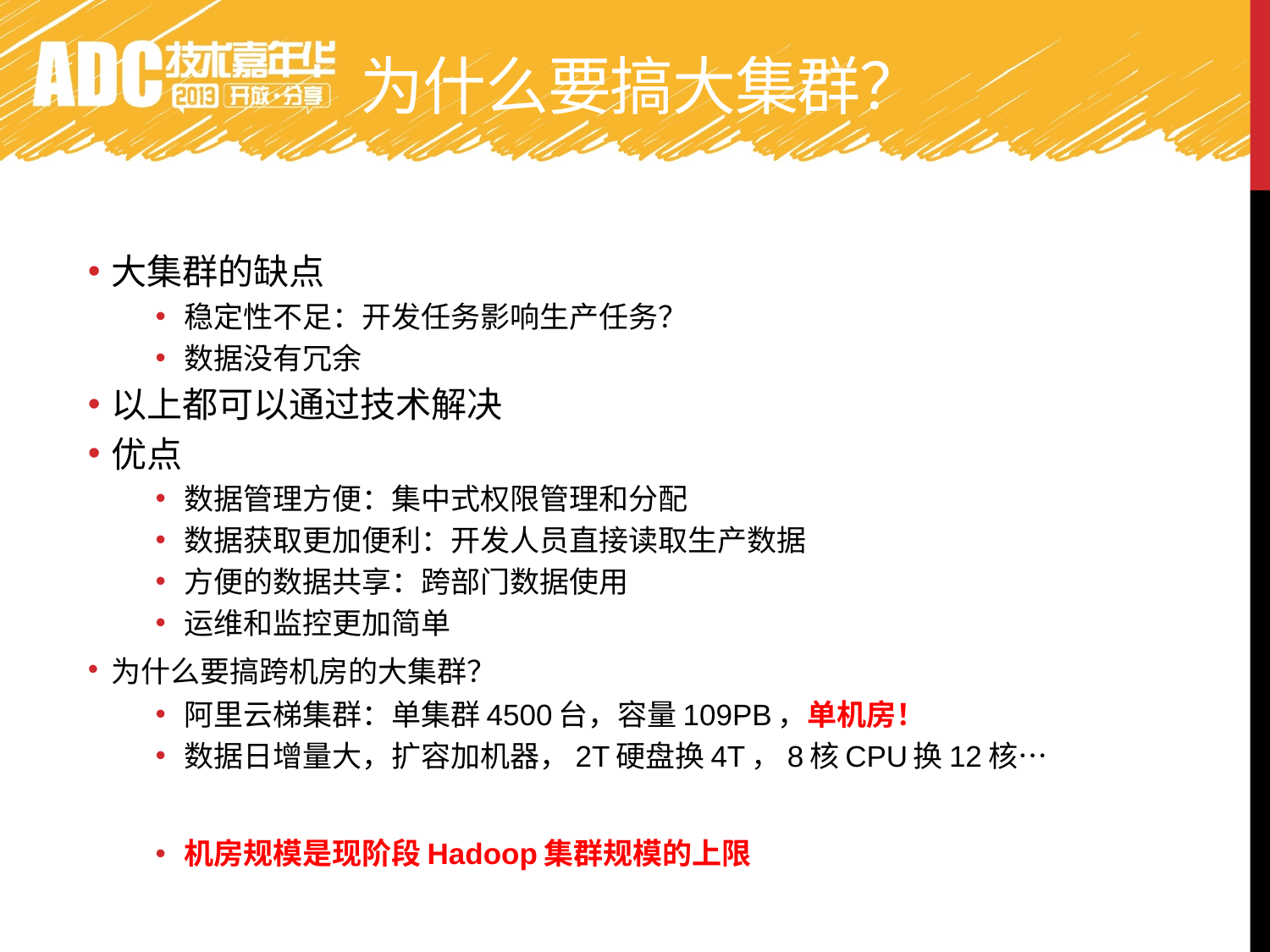

# 为什么要搞大集群？
大集群的缺点
稳定性不足：开发任务影响生产任务？
数据没有冗余
以上都可以通过技术解决
优点
数据管理方便：集中式权限管理和分配
数据获取更加便利：开发人员直接读取生产数据
方便的数据共享：跨部门数据使用
运维和监控更加简单
为什么要搞跨机房的大集群？
阿里云梯集群：单集群4500台，容量109PB，单机房！
数据日增量大，扩容加机器，2T硬盘换4T，8核CPU换12核…

机房规模是现阶段Hadoop集群规模的上限